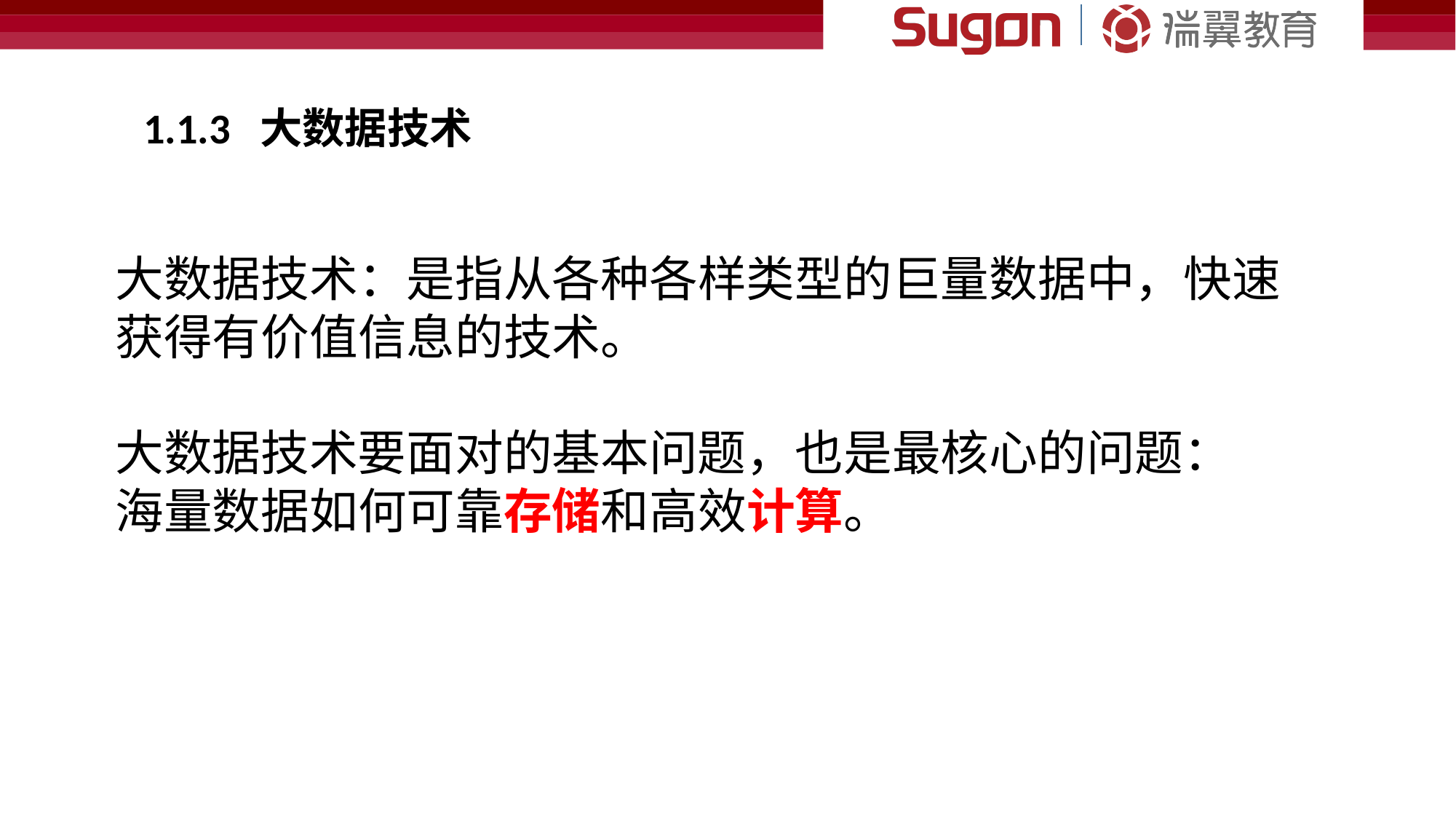

1.1.3  大数据技术

大数据技术：是指从各种各样类型的巨量数据中，快速获得有价值信息的技术。

大数据技术要面对的基本问题，也是最核心的问题：
海量数据如何可靠存储和高效计算。